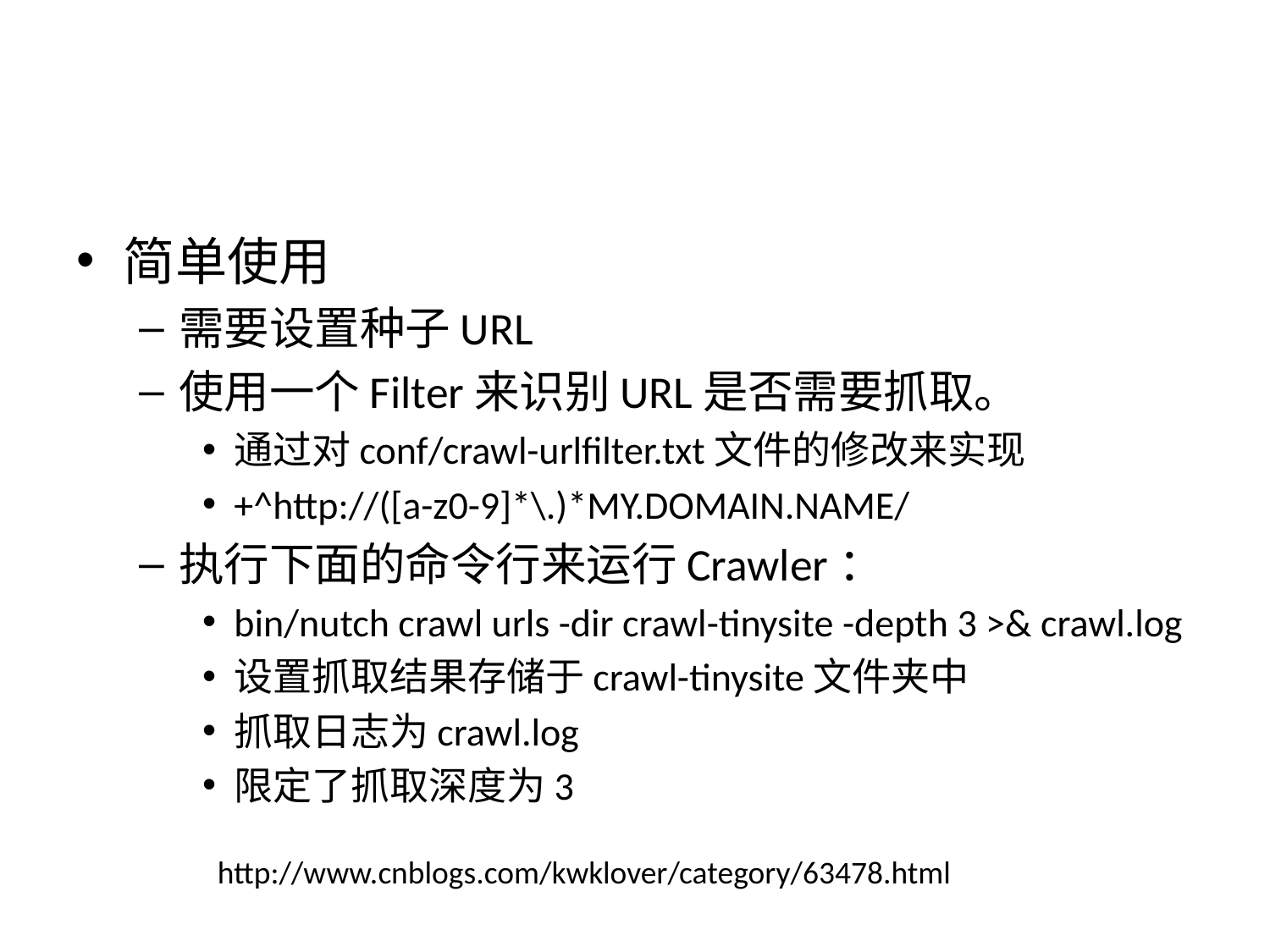

#
简单使用
需要设置种子URL
使用一个Filter来识别URL是否需要抓取。
通过对conf/crawl-urlfilter.txt文件的修改来实现
+^http://([a-z0-9]*\.)*MY.DOMAIN.NAME/
执行下面的命令行来运行Crawler：
bin/nutch crawl urls -dir crawl-tinysite -depth 3 >& crawl.log
设置抓取结果存储于crawl-tinysite文件夹中
抓取日志为crawl.log
限定了抓取深度为3
http://www.cnblogs.com/kwklover/category/63478.html